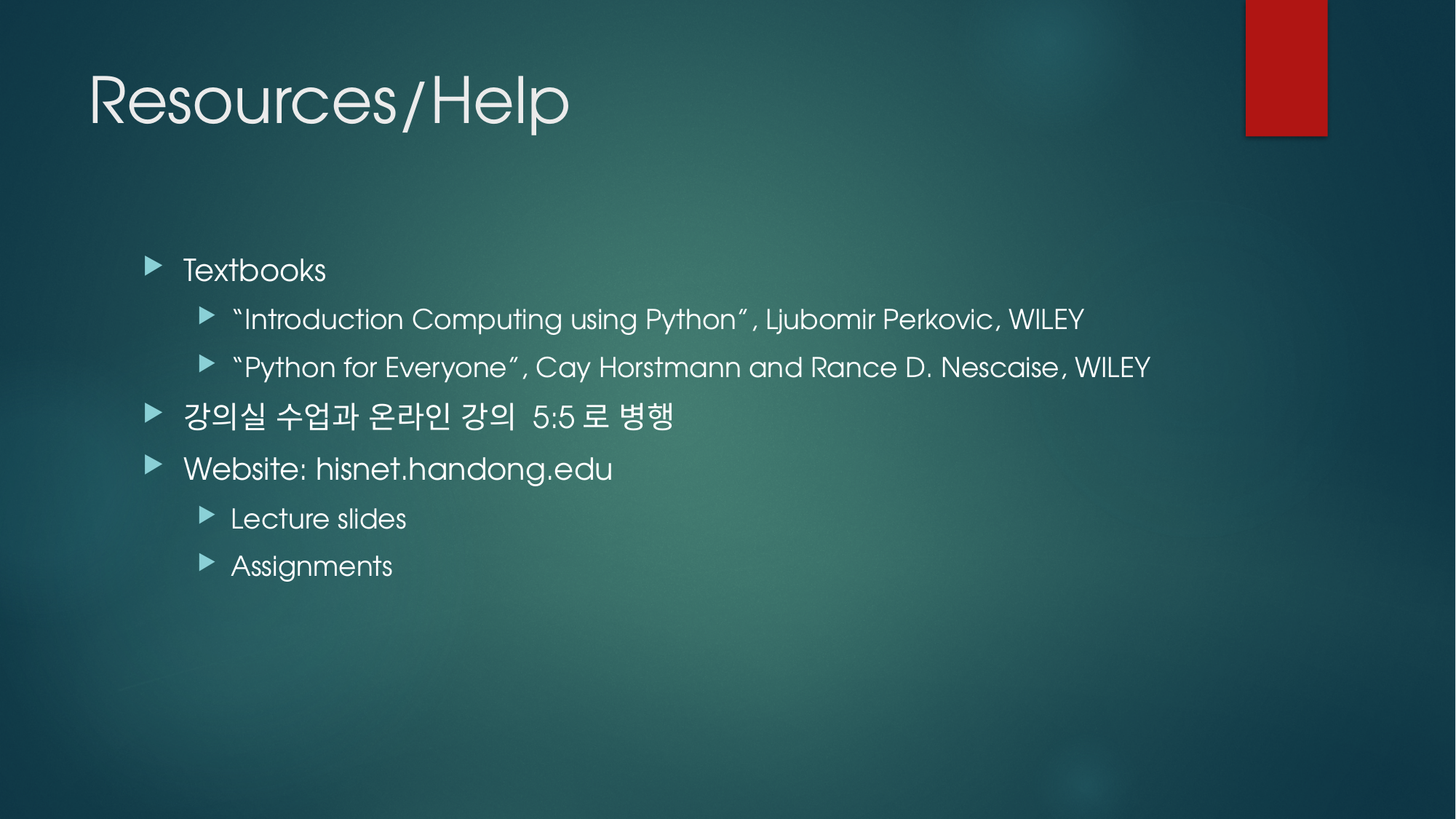

# Resources/Help
Textbooks
“Introduction Computing using Python”, Ljubomir Perkovic, WILEY
“Python for Everyone”, Cay Horstmann and Rance D. Nescaise, WILEY
강의실 수업과 온라인 강의 5:5로 병행
Website: hisnet.handong.edu
Lecture slides
Assignments